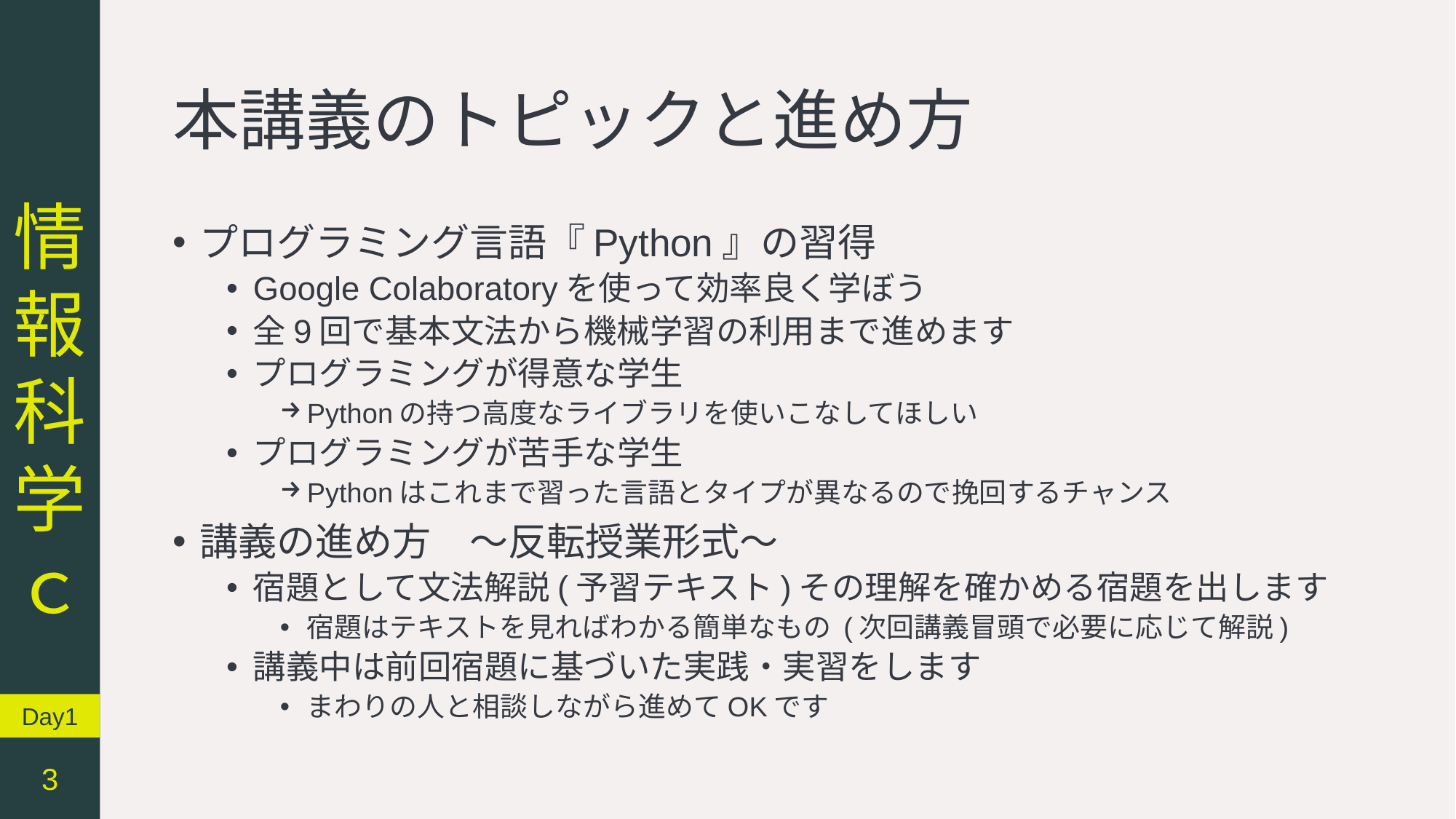

情報科学ｃ
# 本講義のトピックと進め方
プログラミング言語『Python』の習得
Google Colaboratoryを使って効率良く学ぼう
全9回で基本文法から機械学習の利用まで進めます
プログラミングが得意な学生
Pythonの持つ高度なライブラリを使いこなしてほしい
プログラミングが苦手な学生
Pythonはこれまで習った言語とタイプが異なるので挽回するチャンス
講義の進め方　～反転授業形式～
宿題として文法解説(予習テキスト)その理解を確かめる宿題を出します
宿題はテキストを見ればわかる簡単なもの (次回講義冒頭で必要に応じて解説)
講義中は前回宿題に基づいた実践・実習をします
まわりの人と相談しながら進めてOKです
Day1
3